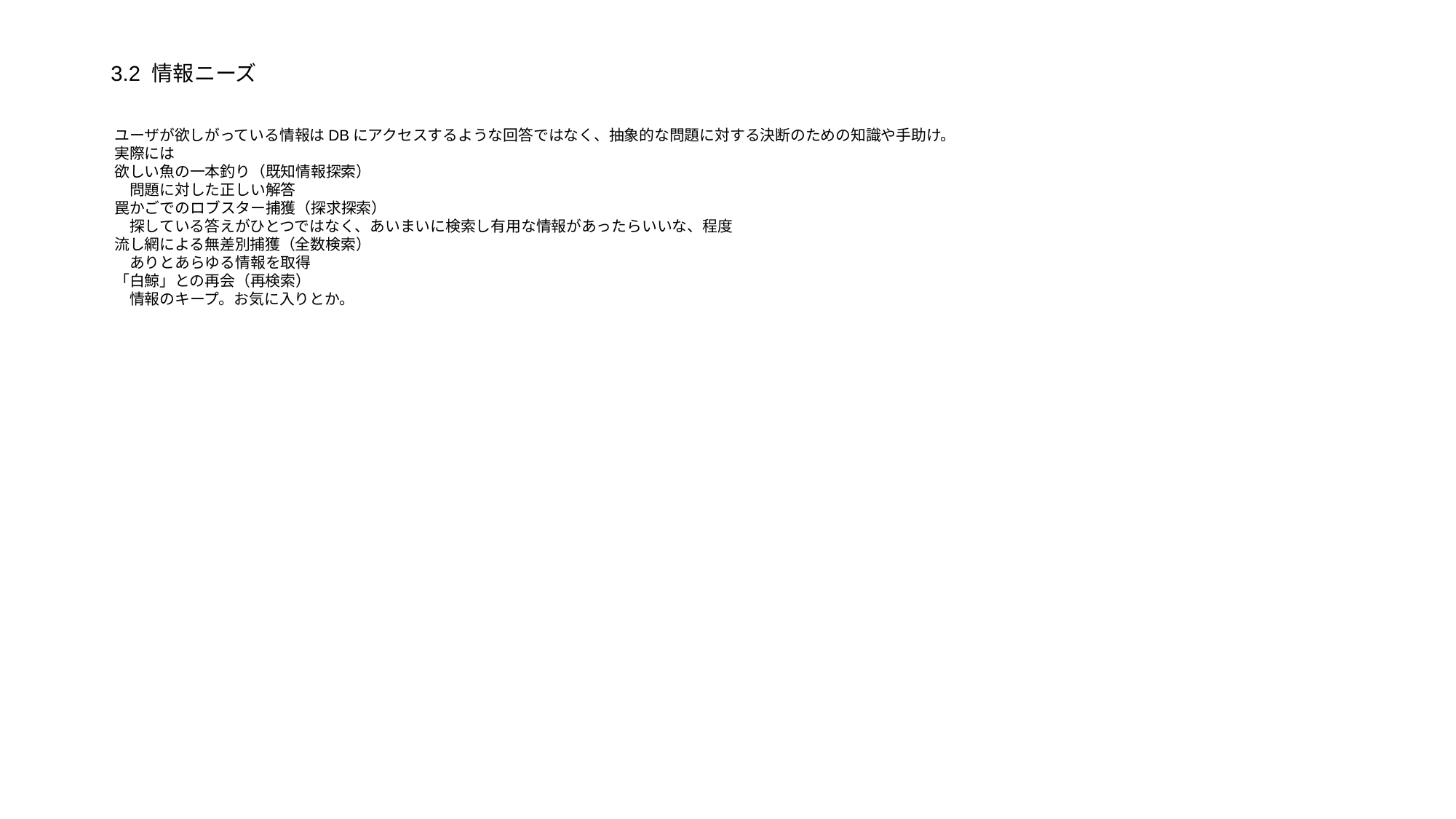

# 3.2 情報ニーズ
ユーザが欲しがっている情報はDBにアクセスするような回答ではなく、抽象的な問題に対する決断のための知識や手助け。
実際には
欲しい魚の一本釣り（既知情報探索）
　問題に対した正しい解答
罠かごでのロブスター捕獲（探求探索）
　探している答えがひとつではなく、あいまいに検索し有用な情報があったらいいな、程度
流し網による無差別捕獲（全数検索）
　ありとあらゆる情報を取得
「白鯨」との再会（再検索）
　情報のキープ。お気に入りとか。